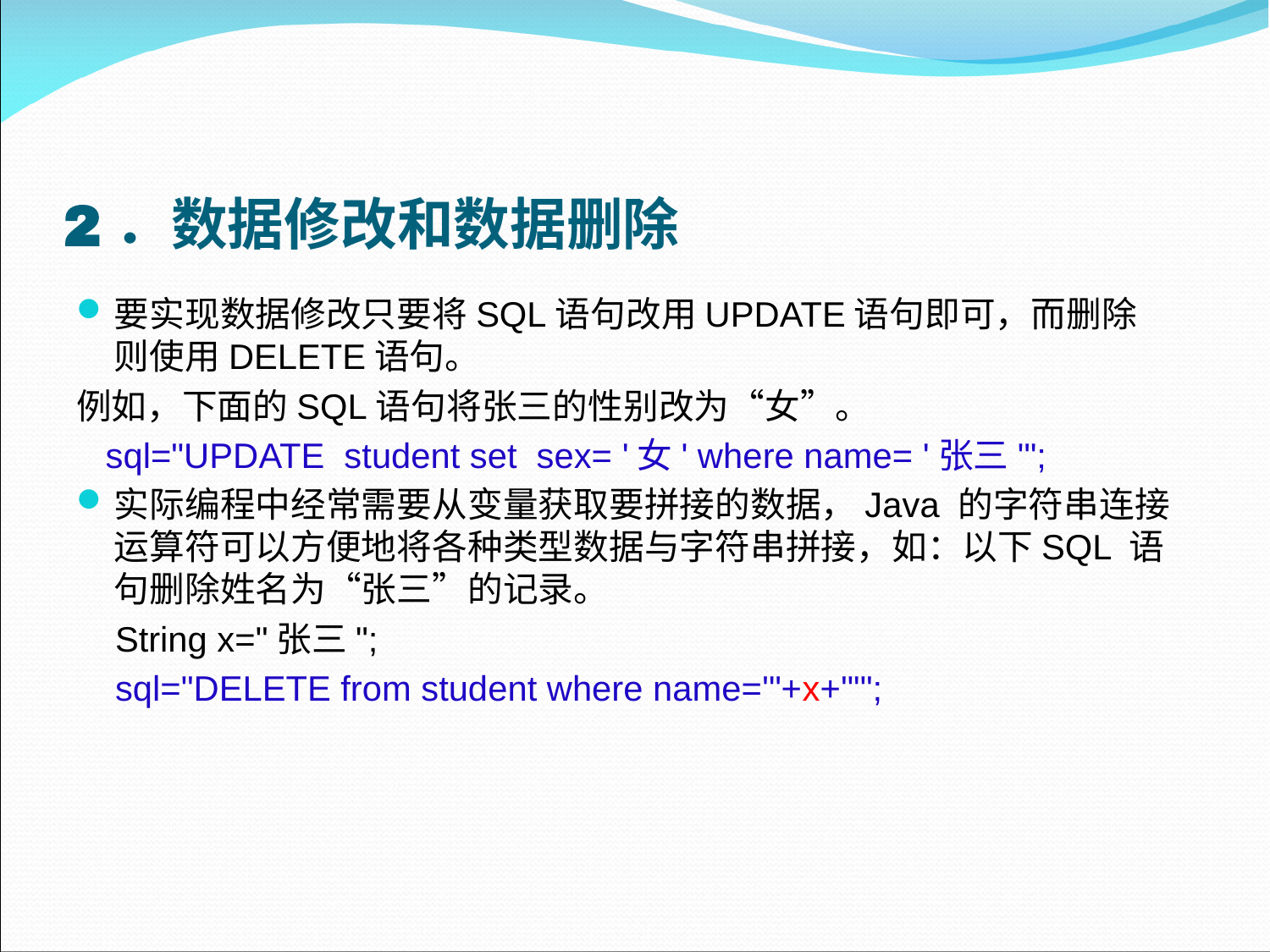

# 2．数据修改和数据删除
要实现数据修改只要将SQL语句改用UPDATE语句即可，而删除则使用DELETE语句。
例如，下面的SQL语句将张三的性别改为“女”。
   sql="UPDATE  student set  sex= '女' where name= '张三'";
实际编程中经常需要从变量获取要拼接的数据，Java 的字符串连接运算符可以方便地将各种类型数据与字符串拼接，如：以下SQL 语句删除姓名为“张三”的记录。
    String x="张三";
    sql="DELETE from student where name='"+x+"'";